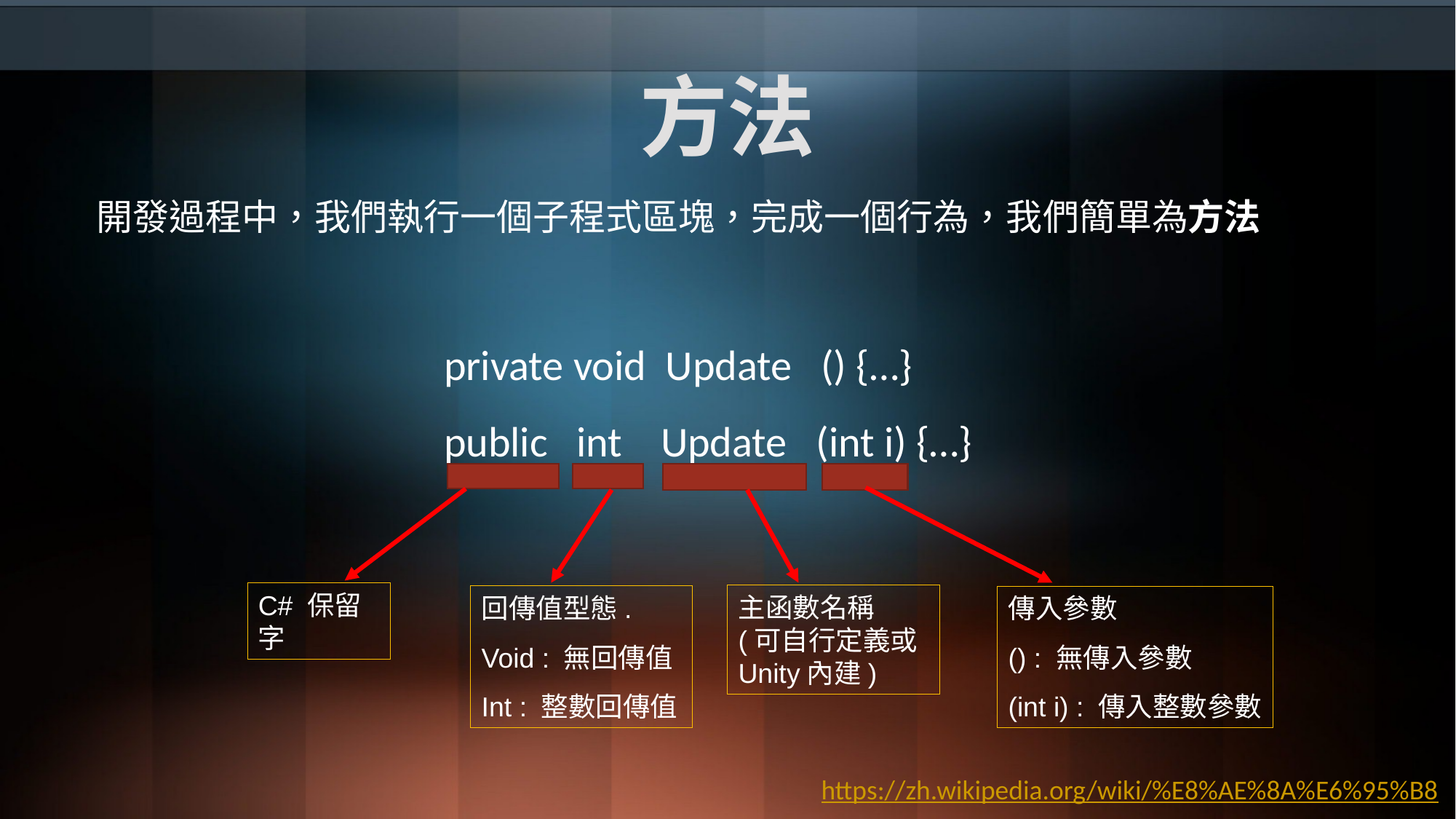

# 方法
開發過程中，我們執行一個子程式區塊，完成一個行為，我們簡單為方法
private void  Update   () {…}
public   int    Update   (int i) {…}

C# 保留字
主函數名稱
(可自行定義或
Unity內建)
回傳值型態.
Void : 無回傳值
Int : 整數回傳值
傳入參數
() : 無傳入參數
(int i) : 傳入整數參數
https://zh.wikipedia.org/wiki/%E8%AE%8A%E6%95%B8